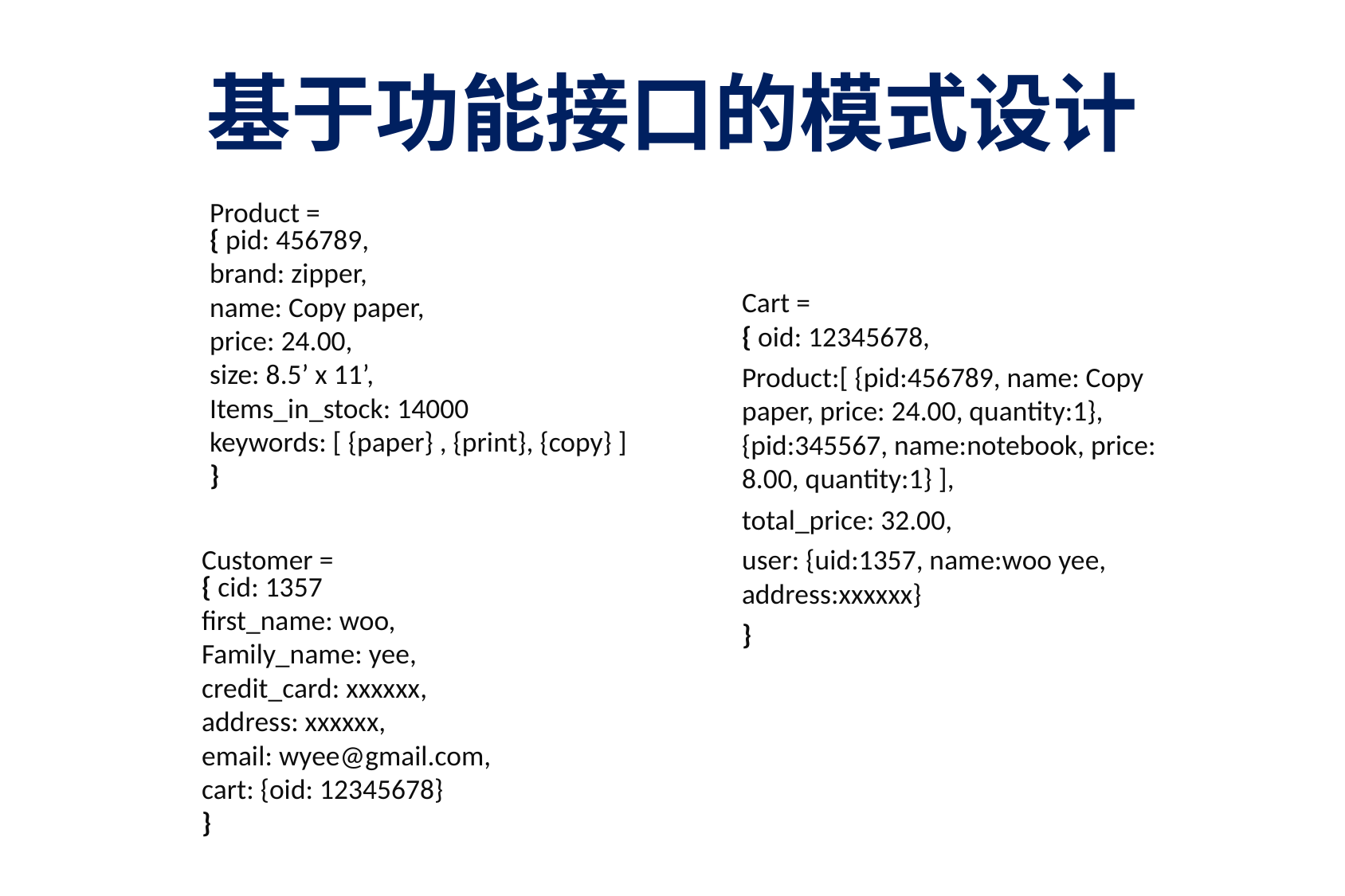

# 基于功能接口的模式设计
Product =
{ pid: 456789,
brand: zipper,
name: Copy paper,
price: 24.00,
size: 8.5’ x 11’,
Items_in_stock: 14000
keywords: [ {paper} , {print}, {copy} ]
}
Cart =
{ oid: 12345678,
Product:[ {pid:456789, name: Copy paper, price: 24.00, quantity:1}, {pid:345567, name:notebook, price: 8.00, quantity:1} ],
total_price: 32.00,
user: {uid:1357, name:woo yee, address:xxxxxx}
}
Customer =
{ cid: 1357
first_name: woo,
Family_name: yee,
credit_card: xxxxxx,
address: xxxxxx,
email: wyee@gmail.com,
cart: {oid: 12345678}
}